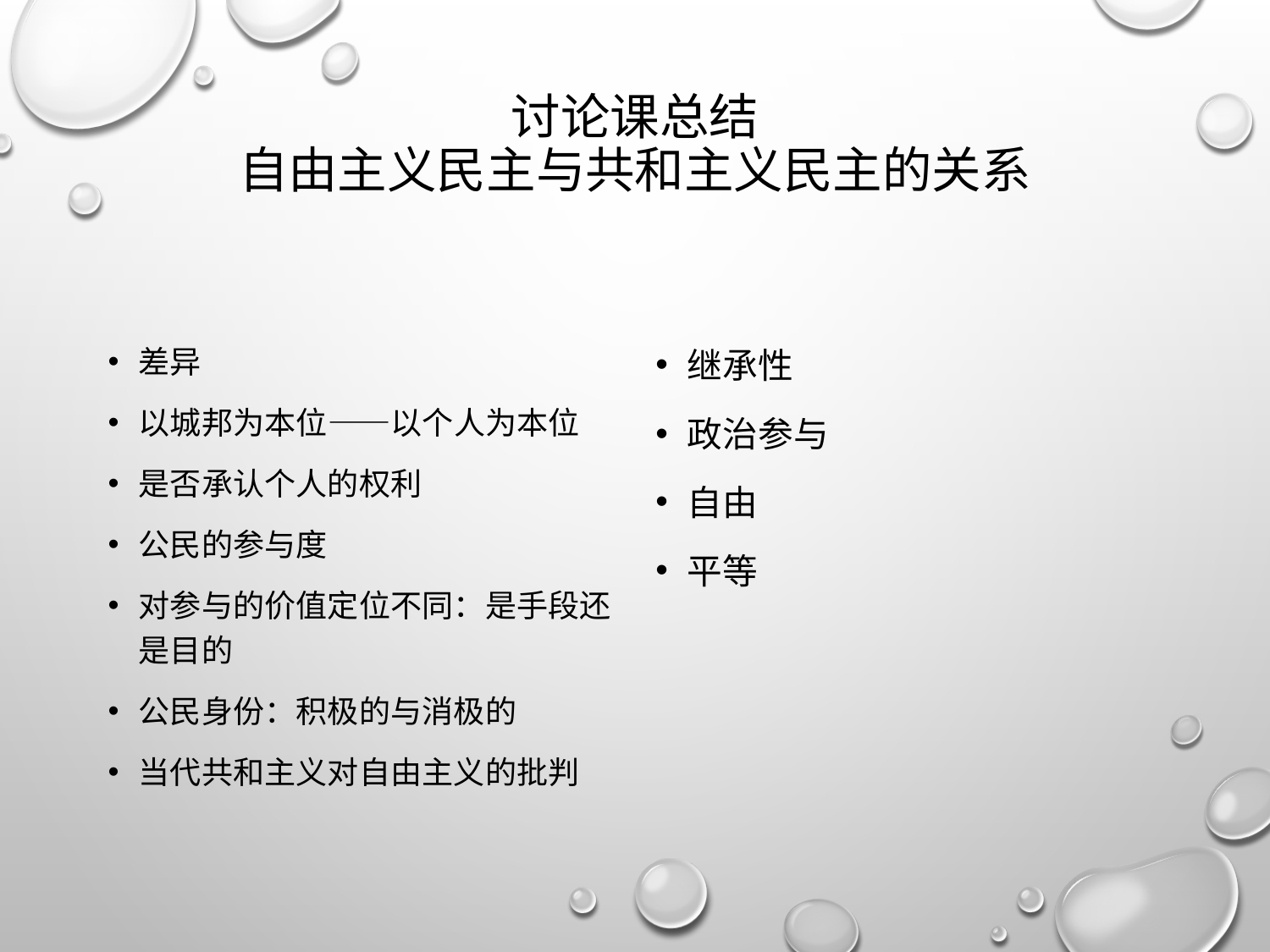

# 讨论课总结 自由主义民主与共和主义民主的关系
差异
以城邦为本位——以个人为本位
是否承认个人的权利
公民的参与度
对参与的价值定位不同：是手段还是目的
公民身份：积极的与消极的
当代共和主义对自由主义的批判
继承性
政治参与
自由
平等